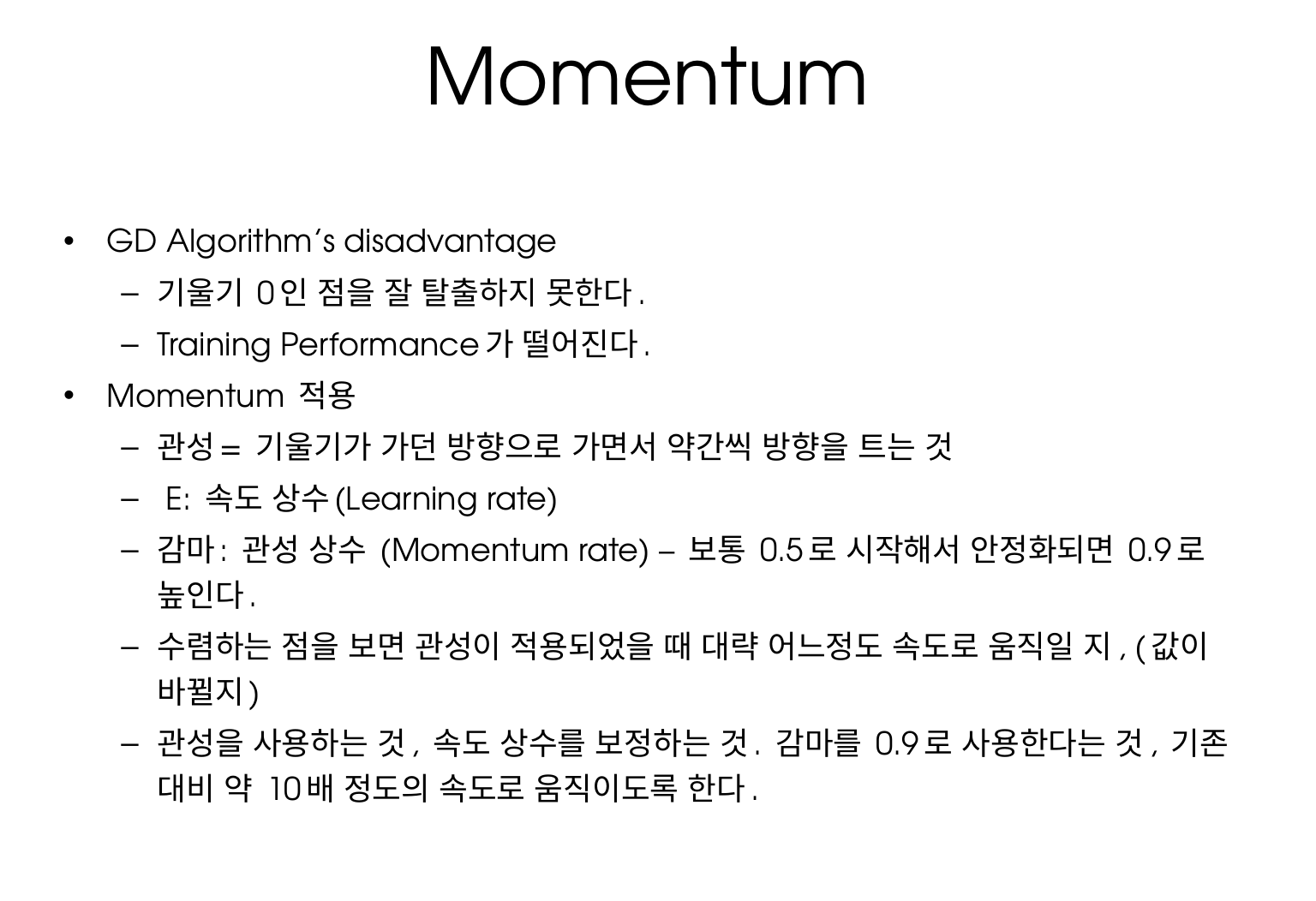

# Momentum
GD Algorithm’s disadvantage
기울기 0인 점을 잘 탈출하지 못한다.
Training Performance가 떨어진다.
Momentum 적용
관성= 기울기가 가던 방향으로 가면서 약간씩 방향을 트는 것
 E: 속도 상수(Learning rate)
감마: 관성 상수 (Momentum rate) – 보통 0.5로 시작해서 안정화되면 0.9로 높인다.
수렴하는 점을 보면 관성이 적용되었을 때 대략 어느정도 속도로 움직일 지, (값이 바뀔지)
관성을 사용하는 것, 속도 상수를 보정하는 것. 감마를 0.9로 사용한다는 것, 기존 대비 약 10배 정도의 속도로 움직이도록 한다.